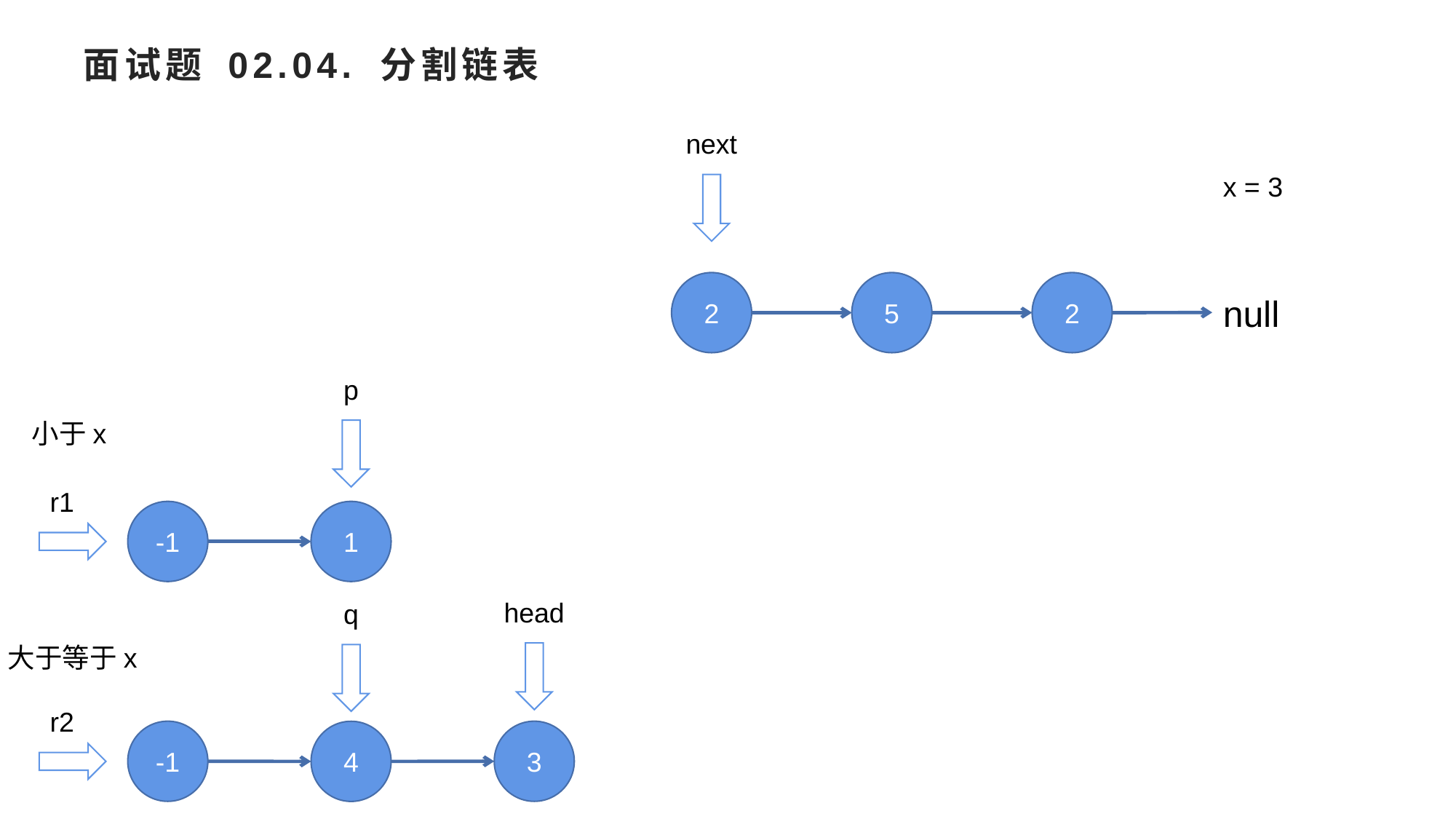

# 面试题 02.04. 分割链表
next

x = 3
2
5
2
null
p

小于x
r1

-1
1
head

q

大于等于x
r2

-1
3
4